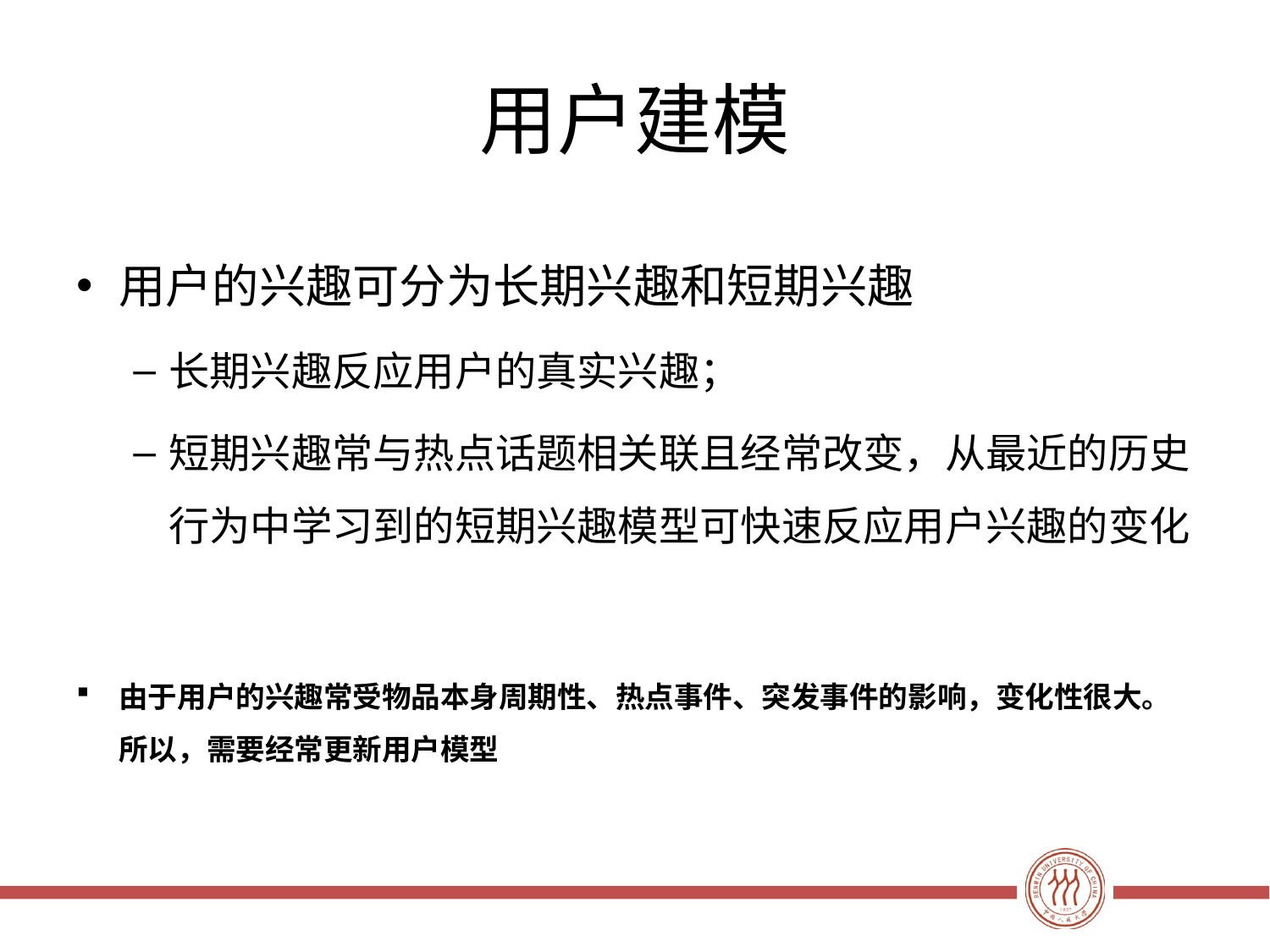

# 用户建模
用户的兴趣可分为长期兴趣和短期兴趣
长期兴趣反应用户的真实兴趣；
短期兴趣常与热点话题相关联且经常改变，从最近的历史行为中学习到的短期兴趣模型可快速反应用户兴趣的变化

由于用户的兴趣常受物品本身周期性、热点事件、突发事件的影响，变化性很大。所以，需要经常更新用户模型